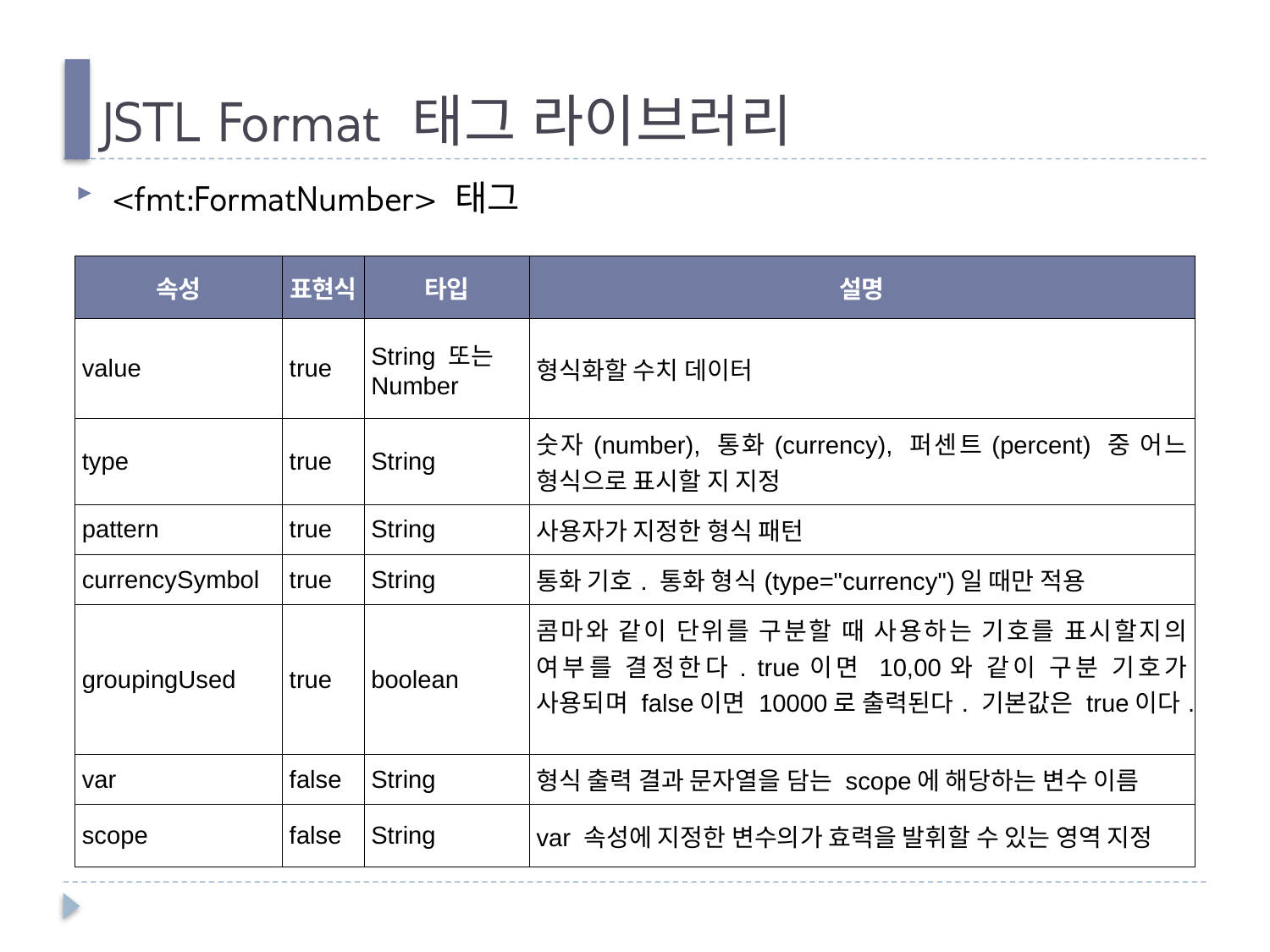

# JSTL Format 태그 라이브러리
<fmt:FormatNumber> 태그

| 속성 | 표현식 | 타입 | 설명 |
| --- | --- | --- | --- |
| value | true | String 또는 Number | 형식화할 수치 데이터 |
| type | true | String | 숫자(number), 통화(currency), 퍼센트(percent) 중 어느 형식으로 표시할 지 지정 |
| pattern | true | String | 사용자가 지정한 형식 패턴 |
| currencySymbol | true | String | 통화 기호. 통화 형식(type="currency")일 때만 적용 |
| groupingUsed | true | boolean | 콤마와 같이 단위를 구분할 때 사용하는 기호를 표시할지의 여부를 결정한다. true이면 10,00와 같이 구분 기호가 사용되며 false이면 10000로 출력된다. 기본값은 true이다. |
| var | false | String | 형식 출력 결과 문자열을 담는 scope에 해당하는 변수 이름 |
| scope | false | String | var 속성에 지정한 변수의가 효력을 발휘할 수 있는 영역 지정 |